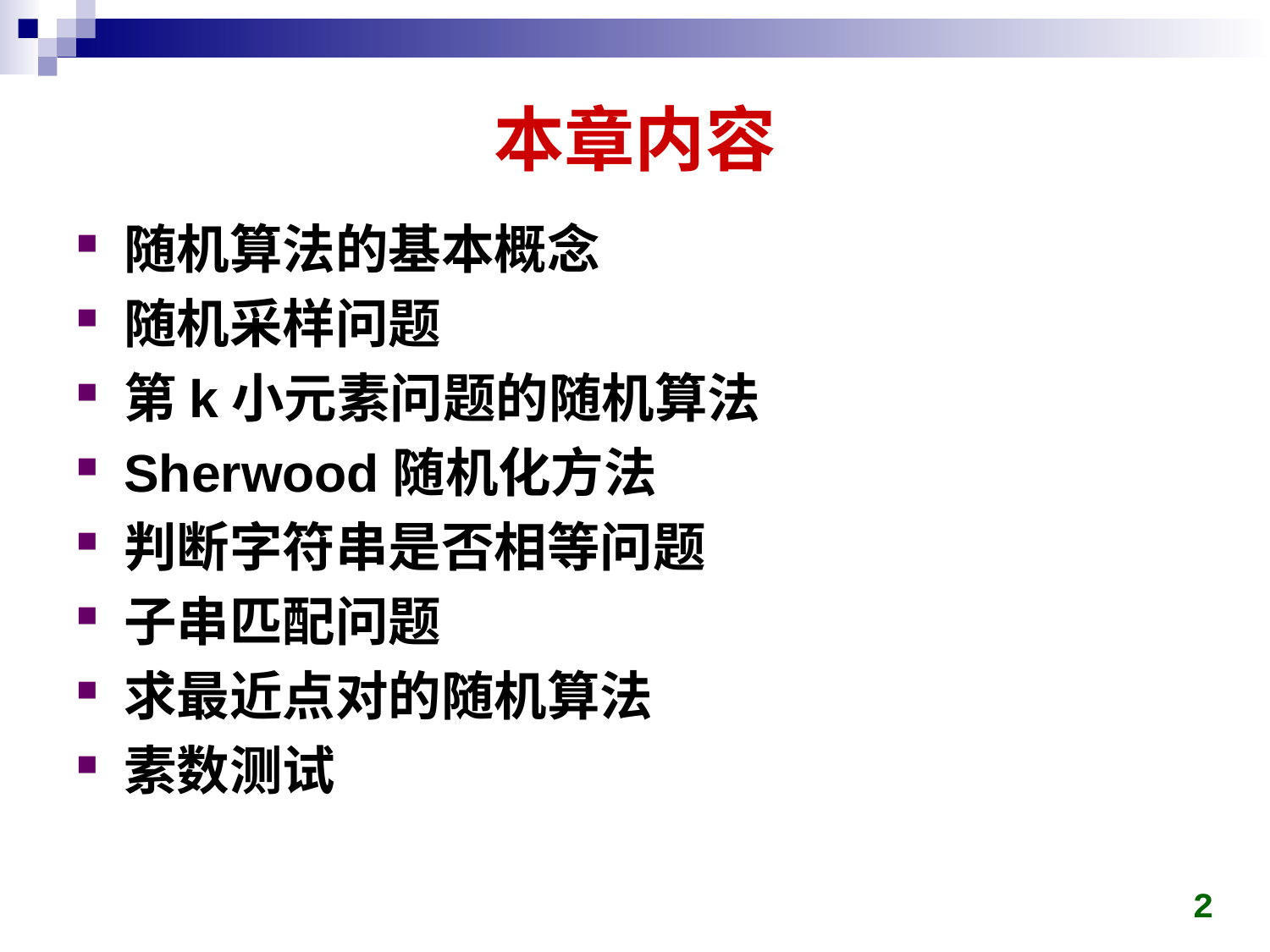

# 本章内容
随机算法的基本概念
随机采样问题
第k小元素问题的随机算法
Sherwood随机化方法
判断字符串是否相等问题
子串匹配问题
求最近点对的随机算法
素数测试

2